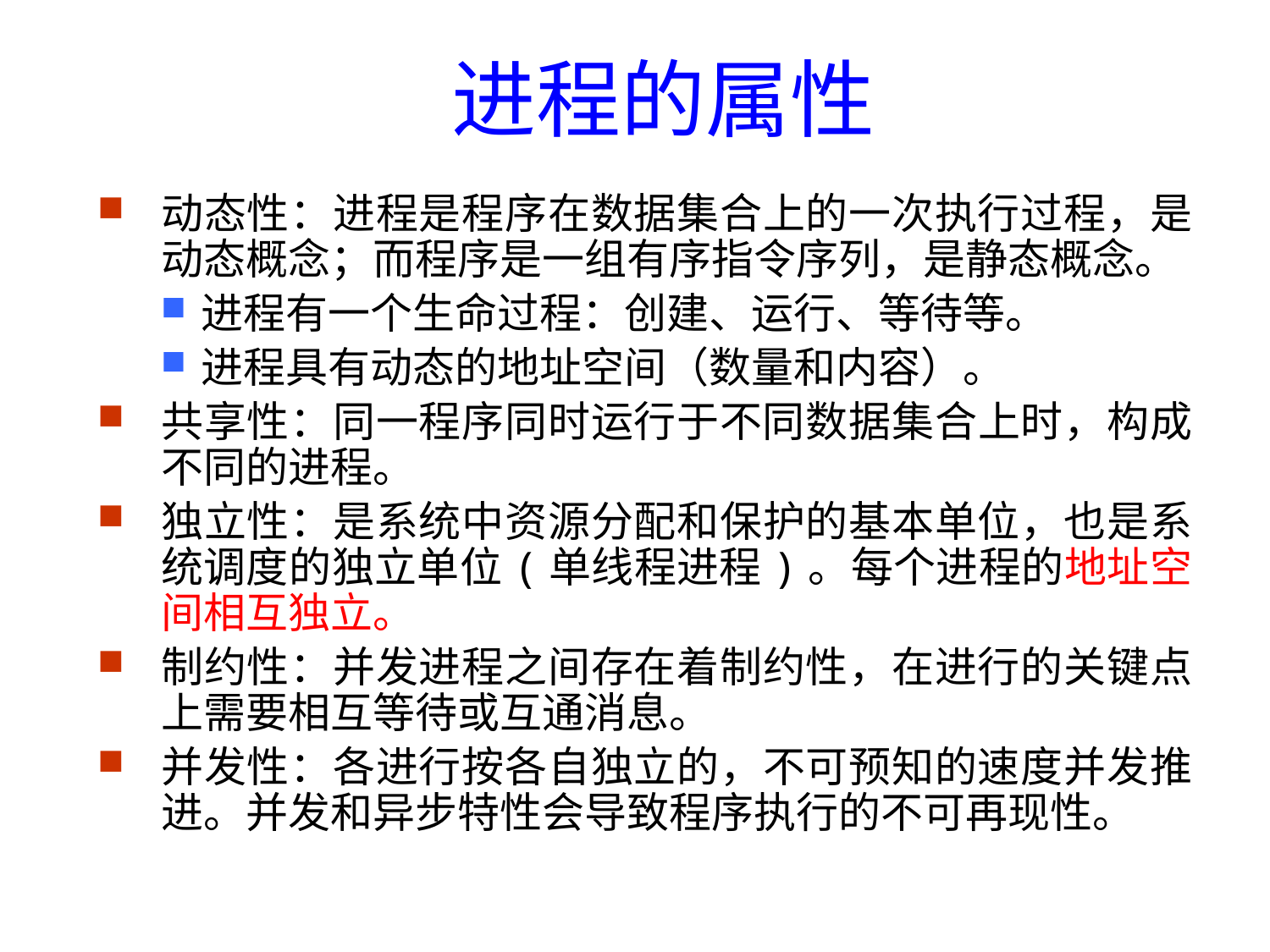

进程的属性
动态性：进程是程序在数据集合上的一次执行过程，是动态概念；而程序是一组有序指令序列，是静态概念。
进程有一个生命过程：创建、运行、等待等。
进程具有动态的地址空间（数量和内容）。
共享性：同一程序同时运行于不同数据集合上时，构成不同的进程。
独立性：是系统中资源分配和保护的基本单位，也是系统调度的独立单位(单线程进程)。每个进程的地址空间相互独立。
制约性：并发进程之间存在着制约性，在进行的关键点上需要相互等待或互通消息。
并发性：各进行按各自独立的，不可预知的速度并发推进。并发和异步特性会导致程序执行的不可再现性。